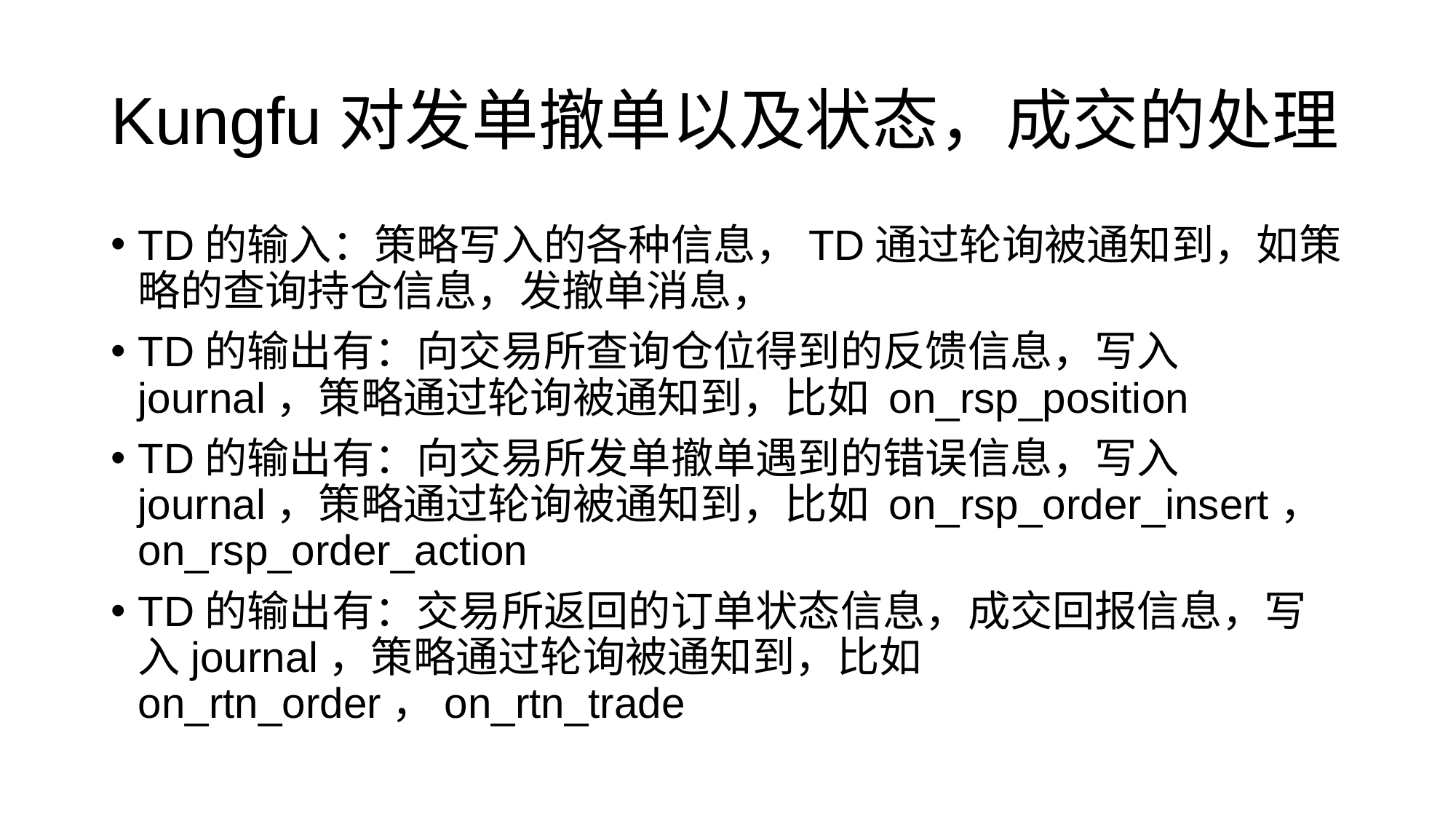

# Kungfu对发单撤单以及状态，成交的处理
TD的输入：策略写入的各种信息，TD通过轮询被通知到，如策略的查询持仓信息，发撤单消息，
TD的输出有：向交易所查询仓位得到的反馈信息，写入journal，策略通过轮询被通知到，比如 on_rsp_position
TD的输出有：向交易所发单撤单遇到的错误信息，写入journal，策略通过轮询被通知到，比如 on_rsp_order_insert，on_rsp_order_action
TD的输出有：交易所返回的订单状态信息，成交回报信息，写入journal，策略通过轮询被通知到，比如on_rtn_order，on_rtn_trade